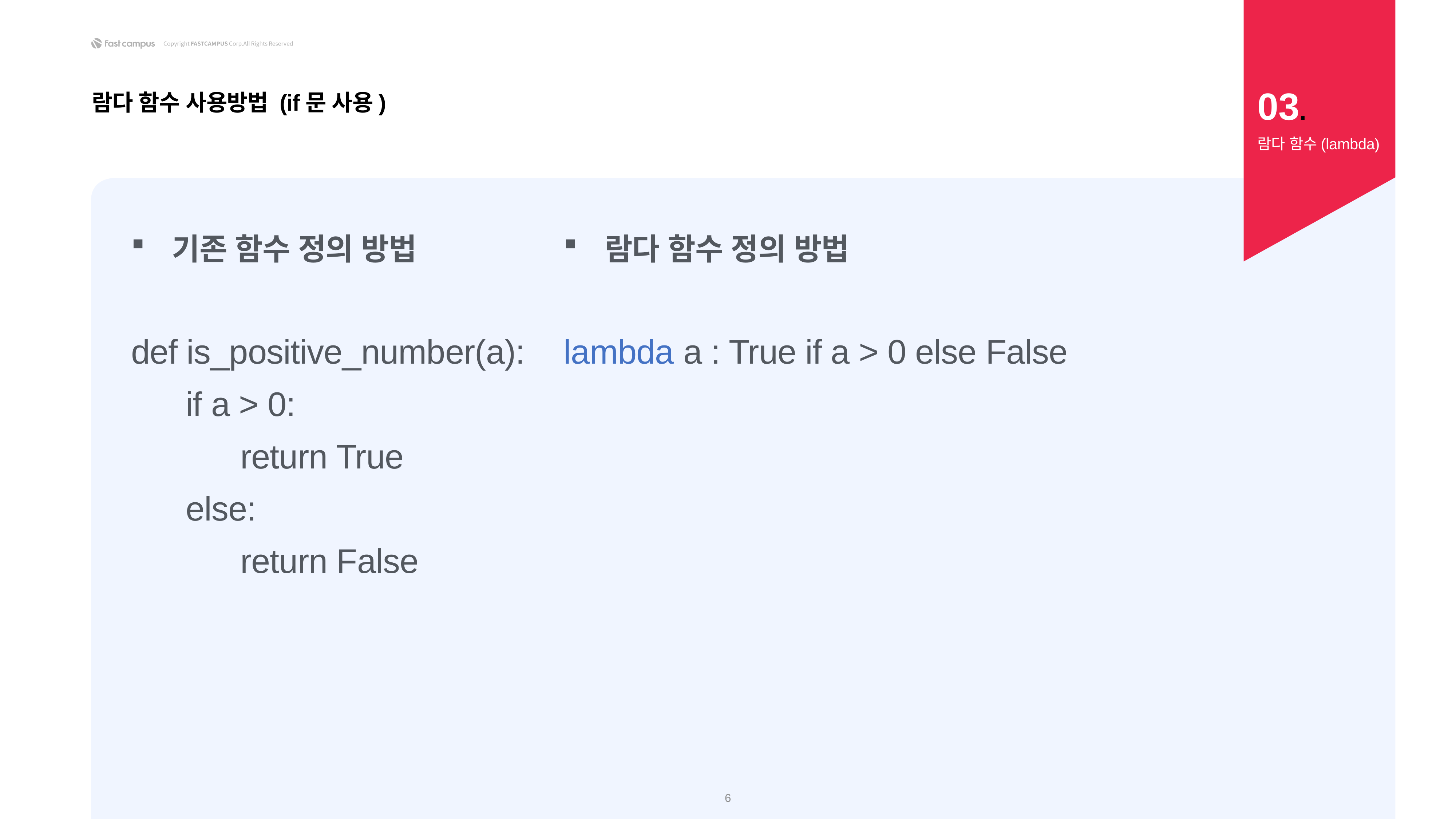

03.
람다 함수 사용방법 (if문 사용)
람다 함수(lambda)
기존 함수 정의 방법

def is_positive_number(a):
	if a > 0:
		return True
	else:
		return False
람다 함수 정의 방법

lambda a : True if a > 0 else False
6